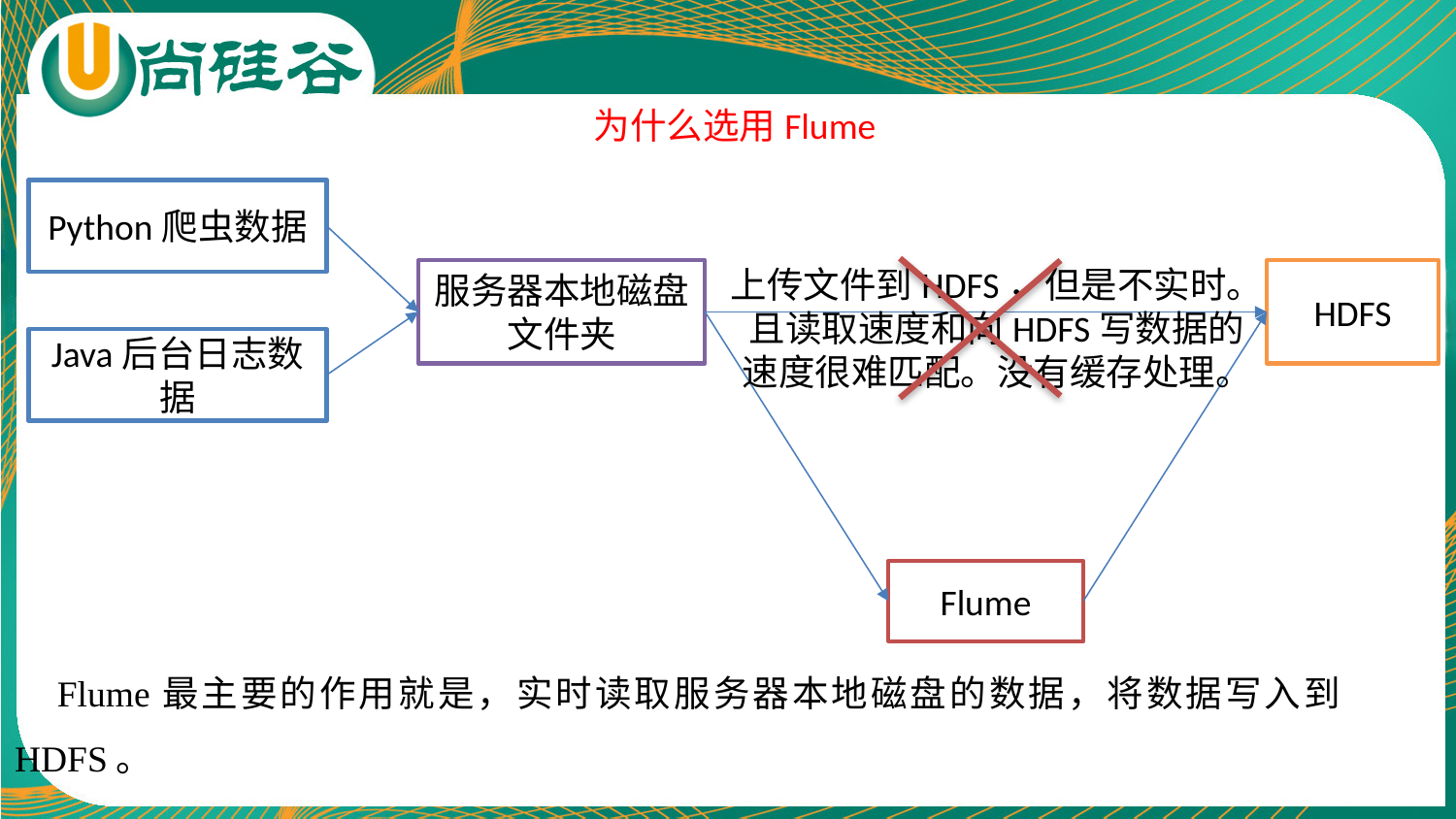

为什么选用Flume
Python爬虫数据
上传文件到HDFS，但是不实时。
且读取速度和向HDFS写数据的
速度很难匹配。没有缓存处理。
服务器本地磁盘文件夹
HDFS
Java后台日志数据
Flume
Flume最主要的作用就是，实时读取服务器本地磁盘的数据，将数据写入到HDFS。